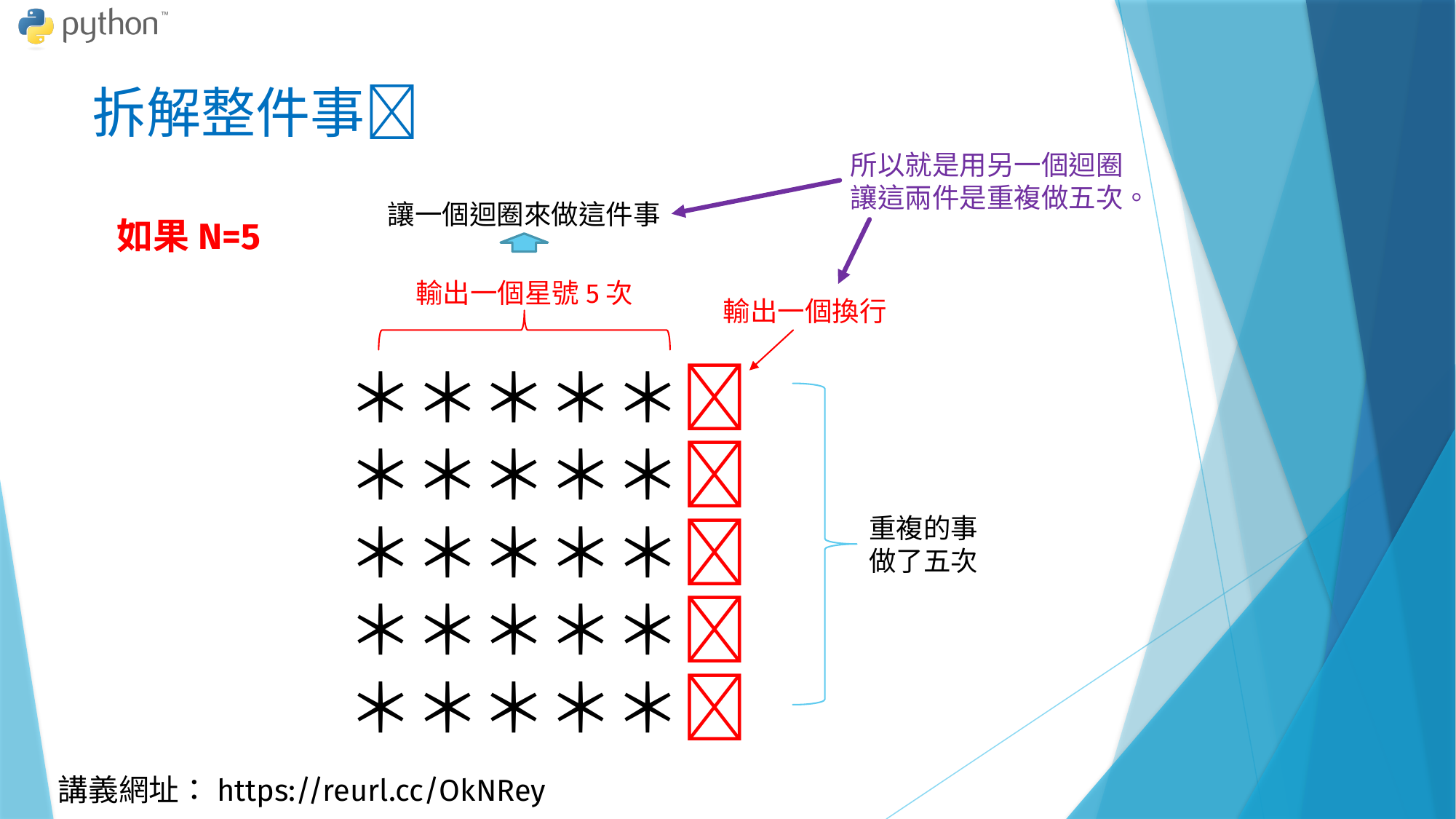

# 拆解整件事↵
所以就是用另一個迴圈
讓這兩件是重複做五次。
讓一個迴圈來做這件事

如果N=5

輸出一個星號5次
輸出一個換行
＊＊＊＊＊↵

重複的事
做了五次
＊＊＊＊＊↵
＊＊＊＊＊↵
＊＊＊＊＊↵
＊＊＊＊＊↵